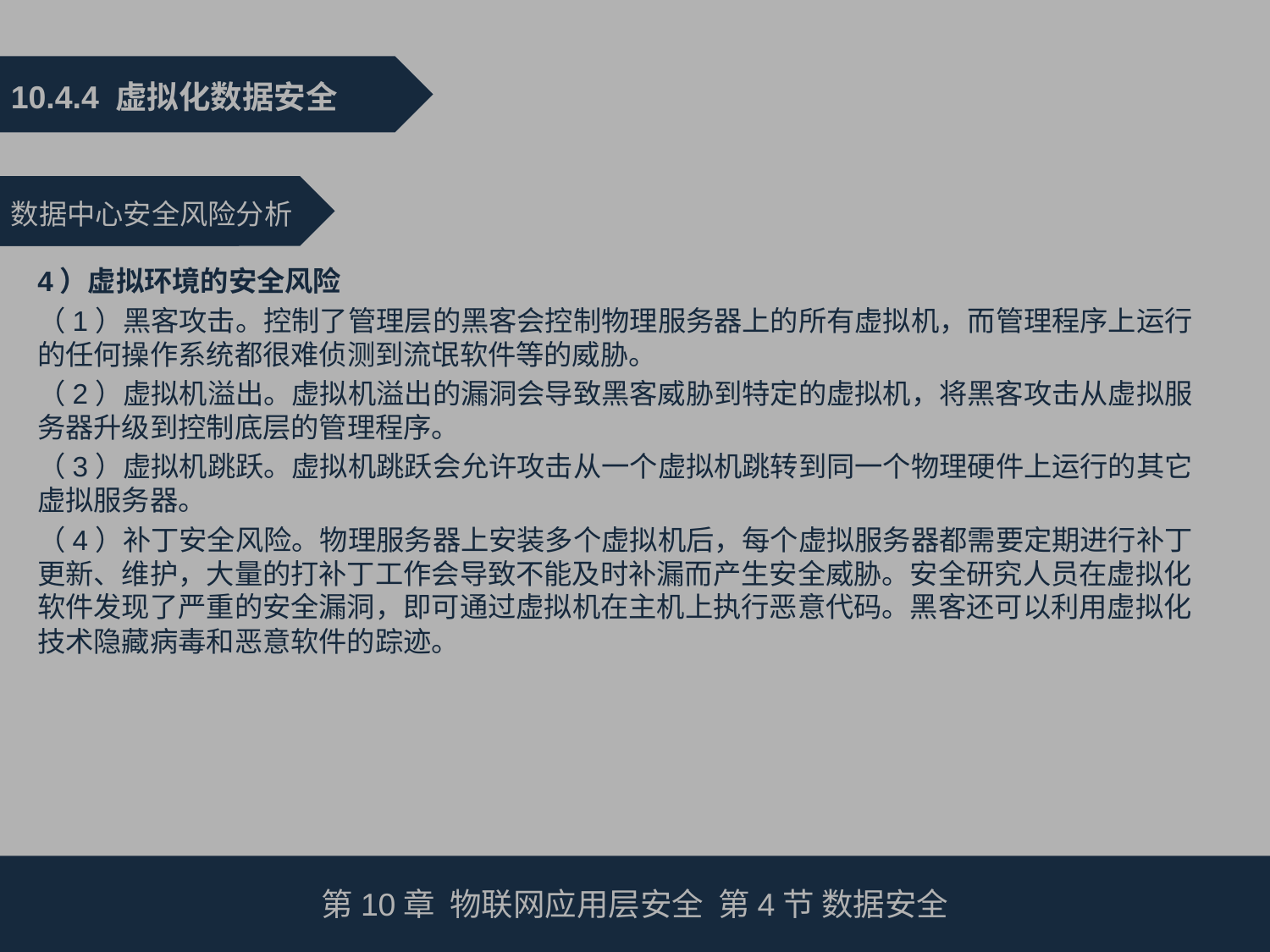

10.4.4 虚拟化数据安全

数据中心安全风险分析
4）虚拟环境的安全风险
（1）黑客攻击。控制了管理层的黑客会控制物理服务器上的所有虚拟机，而管理程序上运行的任何操作系统都很难侦测到流氓软件等的威胁。
（2）虚拟机溢出。虚拟机溢出的漏洞会导致黑客威胁到特定的虚拟机，将黑客攻击从虚拟服务器升级到控制底层的管理程序。
（3）虚拟机跳跃。虚拟机跳跃会允许攻击从一个虚拟机跳转到同一个物理硬件上运行的其它虚拟服务器。
（4）补丁安全风险。物理服务器上安装多个虚拟机后，每个虚拟服务器都需要定期进行补丁更新、维护，大量的打补丁工作会导致不能及时补漏而产生安全威胁。安全研究人员在虚拟化软件发现了严重的安全漏洞，即可通过虚拟机在主机上执行恶意代码。黑客还可以利用虚拟化技术隐藏病毒和恶意软件的踪迹。